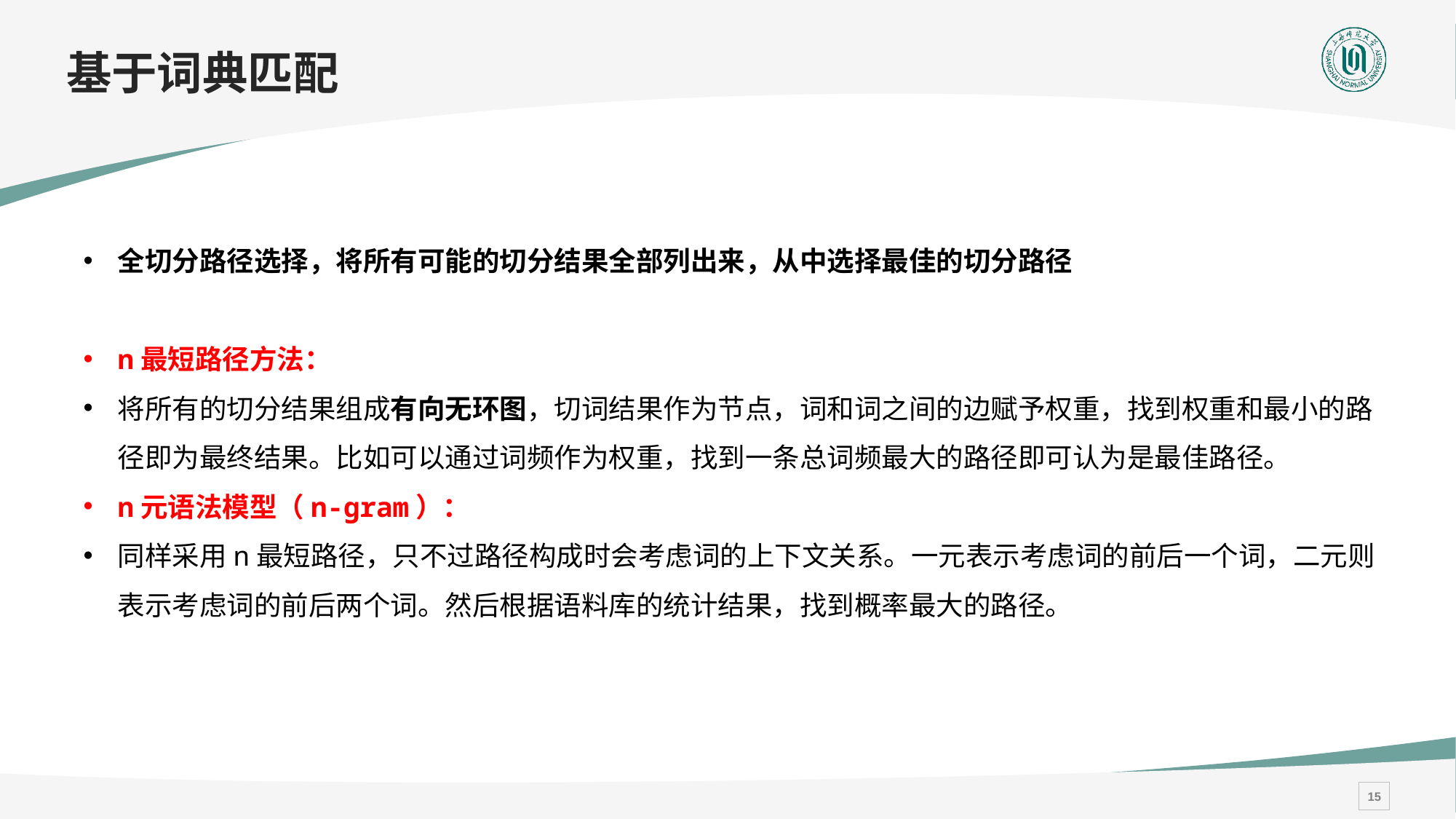

# 基于词典匹配
全切分路径选择，将所有可能的切分结果全部列出来，从中选择最佳的切分路径

n最短路径方法：
将所有的切分结果组成有向无环图，切词结果作为节点，词和词之间的边赋予权重，找到权重和最小的路径即为最终结果。比如可以通过词频作为权重，找到一条总词频最大的路径即可认为是最佳路径。
n元语法模型（n-gram）：
同样采用n最短路径，只不过路径构成时会考虑词的上下文关系。一元表示考虑词的前后一个词，二元则表示考虑词的前后两个词。然后根据语料库的统计结果，找到概率最大的路径。